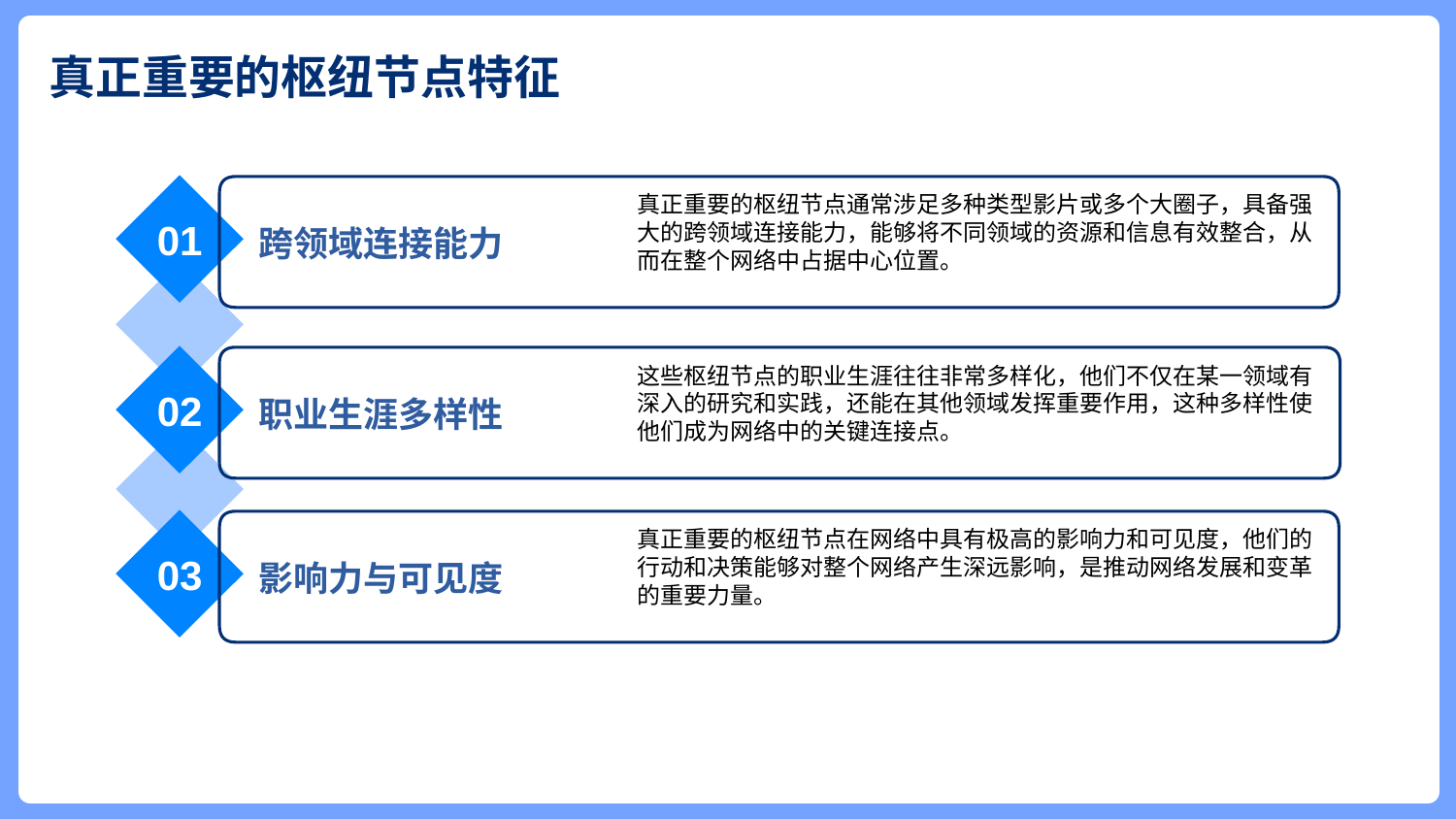

真正重要的枢纽节点特征
真正重要的枢纽节点通常涉足多种类型影片或多个大圈子，具备强大的跨领域连接能力，能够将不同领域的资源和信息有效整合，从而在整个网络中占据中心位置。

01

跨领域连接能力

这些枢纽节点的职业生涯往往非常多样化，他们不仅在某一领域有深入的研究和实践，还能在其他领域发挥重要作用，这种多样性使他们成为网络中的关键连接点。

02

职业生涯多样性

真正重要的枢纽节点在网络中具有极高的影响力和可见度，他们的行动和决策能够对整个网络产生深远影响，是推动网络发展和变革的重要力量。

03

影响力与可见度